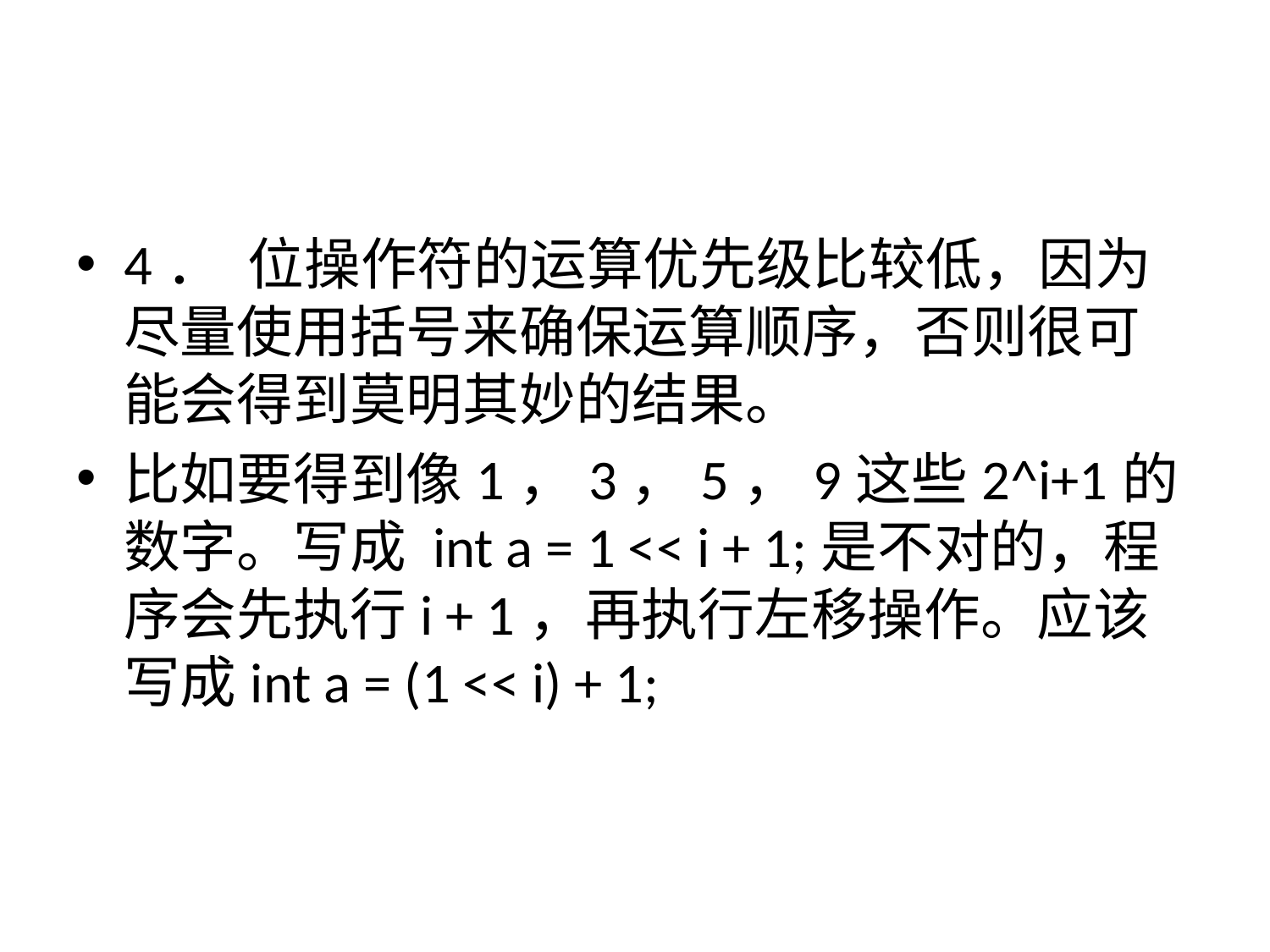

#
4．  位操作符的运算优先级比较低，因为尽量使用括号来确保运算顺序，否则很可能会得到莫明其妙的结果。
比如要得到像1，3，5，9这些2^i+1的数字。写成 int a = 1 << i + 1;是不对的，程序会先执行i + 1，再执行左移操作。应该写成int a = (1 << i) + 1;